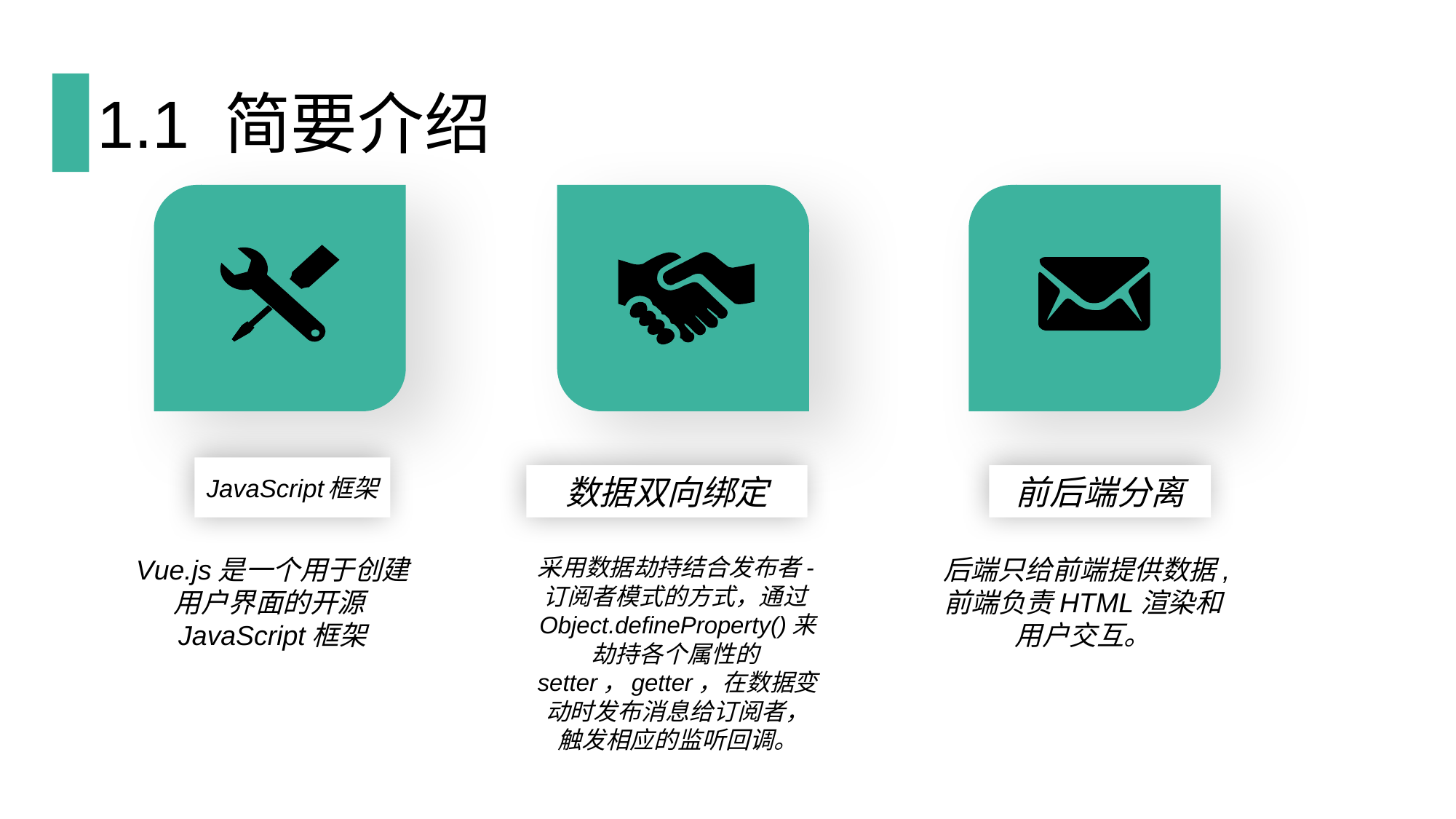

# 1.1 简要介绍

JavaScript框架
数据双向绑定
前后端分离
Vue.js是一个用于创建用户界面的开源JavaScript框架
采用数据劫持结合发布者-订阅者模式的方式，通过Object.defineProperty()来劫持各个属性的setter，getter，在数据变动时发布消息给订阅者，触发相应的监听回调。
后端只给前端提供数据,前端负责HTML渲染和用户交互。